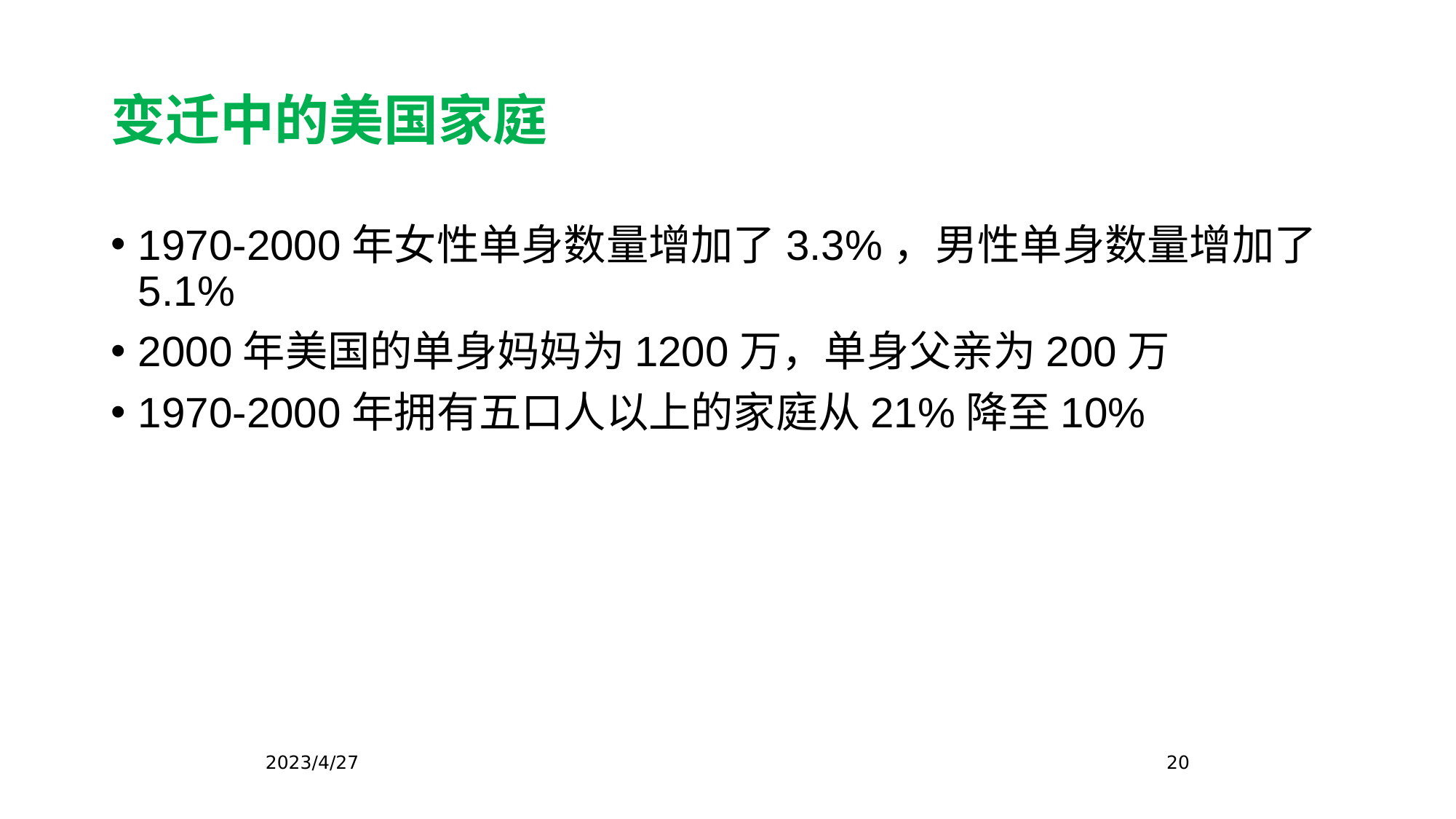

变迁中的美国家庭
1970-2000年女性单身数量增加了3.3%，男性单身数量增加了5.1%
2000年美国的单身妈妈为1200万，单身父亲为200万
1970-2000年拥有五口人以上的家庭从21%降至10%
2023/4/27
20